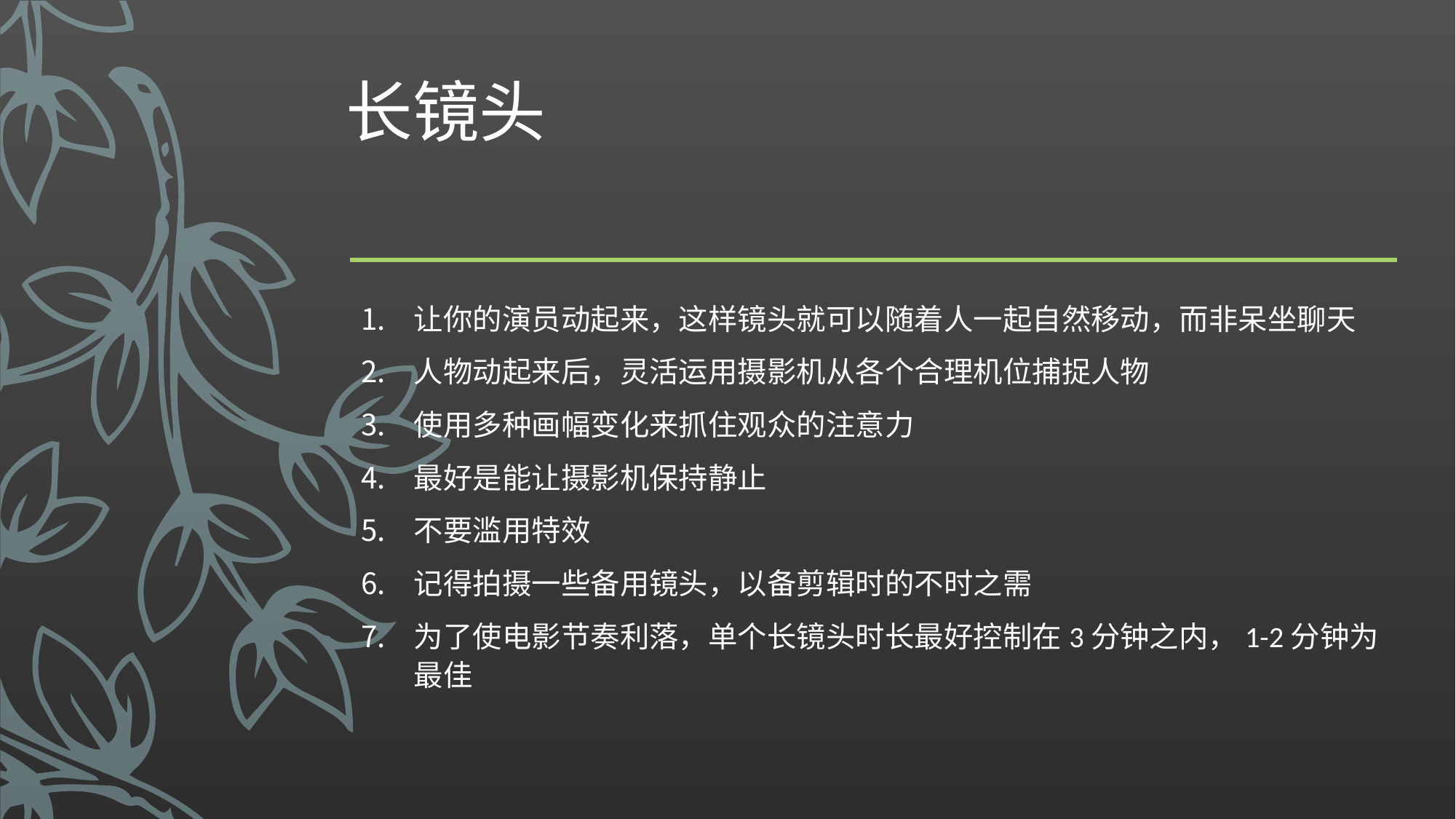

# 长镜头
让你的演员动起来，这样镜头就可以随着人一起自然移动，而非呆坐聊天
人物动起来后，灵活运用摄影机从各个合理机位捕捉人物
使用多种画幅变化来抓住观众的注意力
最好是能让摄影机保持静止
不要滥用特效
记得拍摄一些备用镜头，以备剪辑时的不时之需
为了使电影节奏利落，单个长镜头时长最好控制在3分钟之内，1-2分钟为最佳